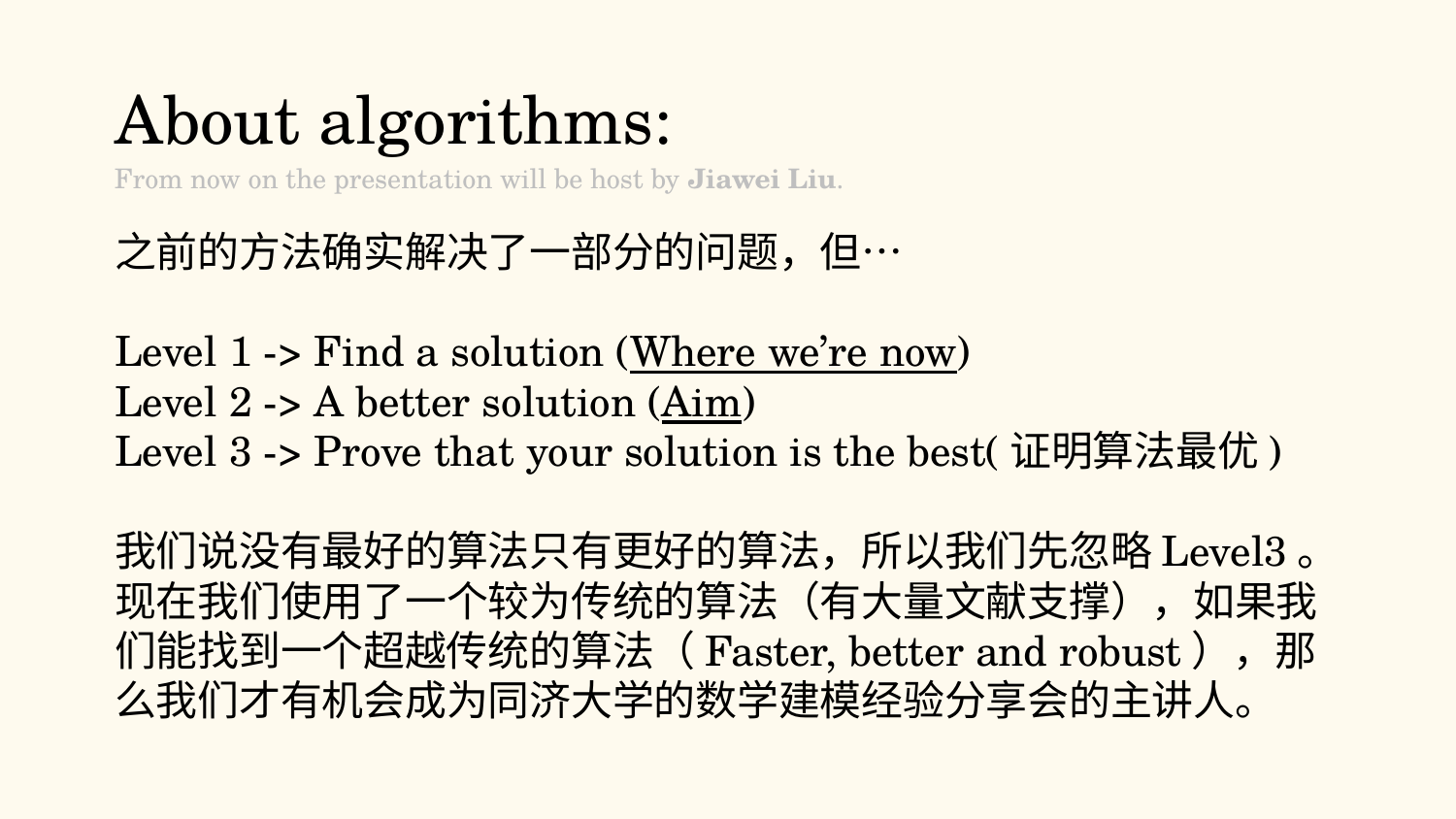

# About algorithms:
From now on the presentation will be host by Jiawei Liu.
之前的方法确实解决了一部分的问题，但…

Level 1 -> Find a solution (Where we’re now)
Level 2 -> A better solution (Aim)
Level 3 -> Prove that your solution is the best(证明算法最优)

我们说没有最好的算法只有更好的算法，所以我们先忽略Level3。现在我们使用了一个较为传统的算法（有大量文献支撑），如果我们能找到一个超越传统的算法（Faster, better and robust），那么我们才有机会成为同济大学的数学建模经验分享会的主讲人。